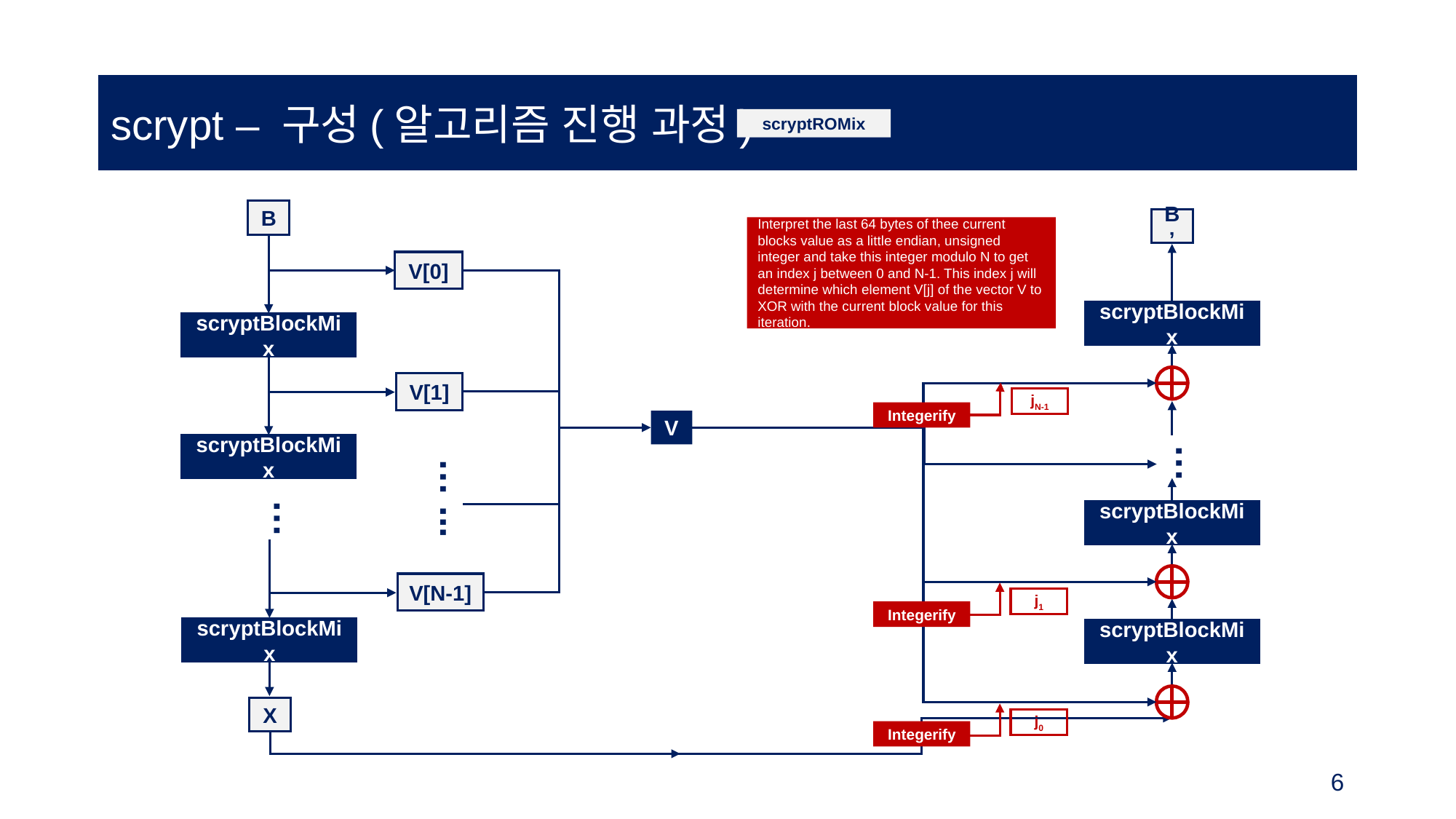

scrypt – 구성(알고리즘 진행 과정)
scryptROMix
B
scryptBlockMix
V[0]
scryptBlockMix
V[1]
scryptBlockMix
V[N-1]
X
… ...
…
V
B’
scryptBlockMix

…
scryptBlockMix

scryptBlockMix

Interpret the last 64 bytes of thee current blocks value as a little endian, unsigned integer and take this integer modulo N to get an index j between 0 and N-1. This index j will determine which element V[j] of the vector V to XOR with the current block value for this iteration.
jN-1
Integerify
j1
Integerify
j0
Integerify
6